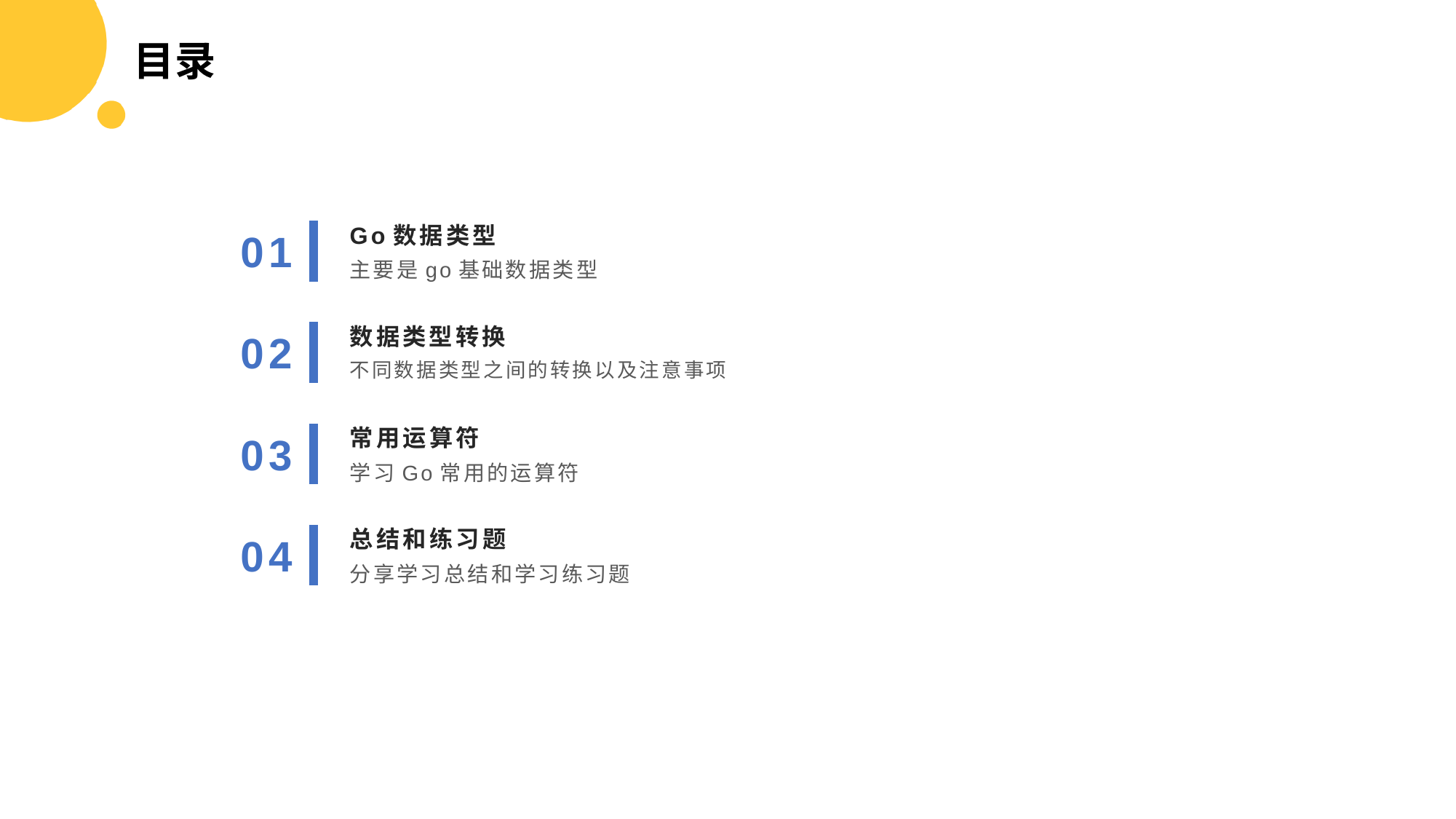

# 目录
Go数据类型
01
主要是go基础数据类型
数据类型转换
02
不同数据类型之间的转换以及注意事项
常用运算符
03
学习Go常用的运算符
总结和练习题
04
分享学习总结和学习练习题